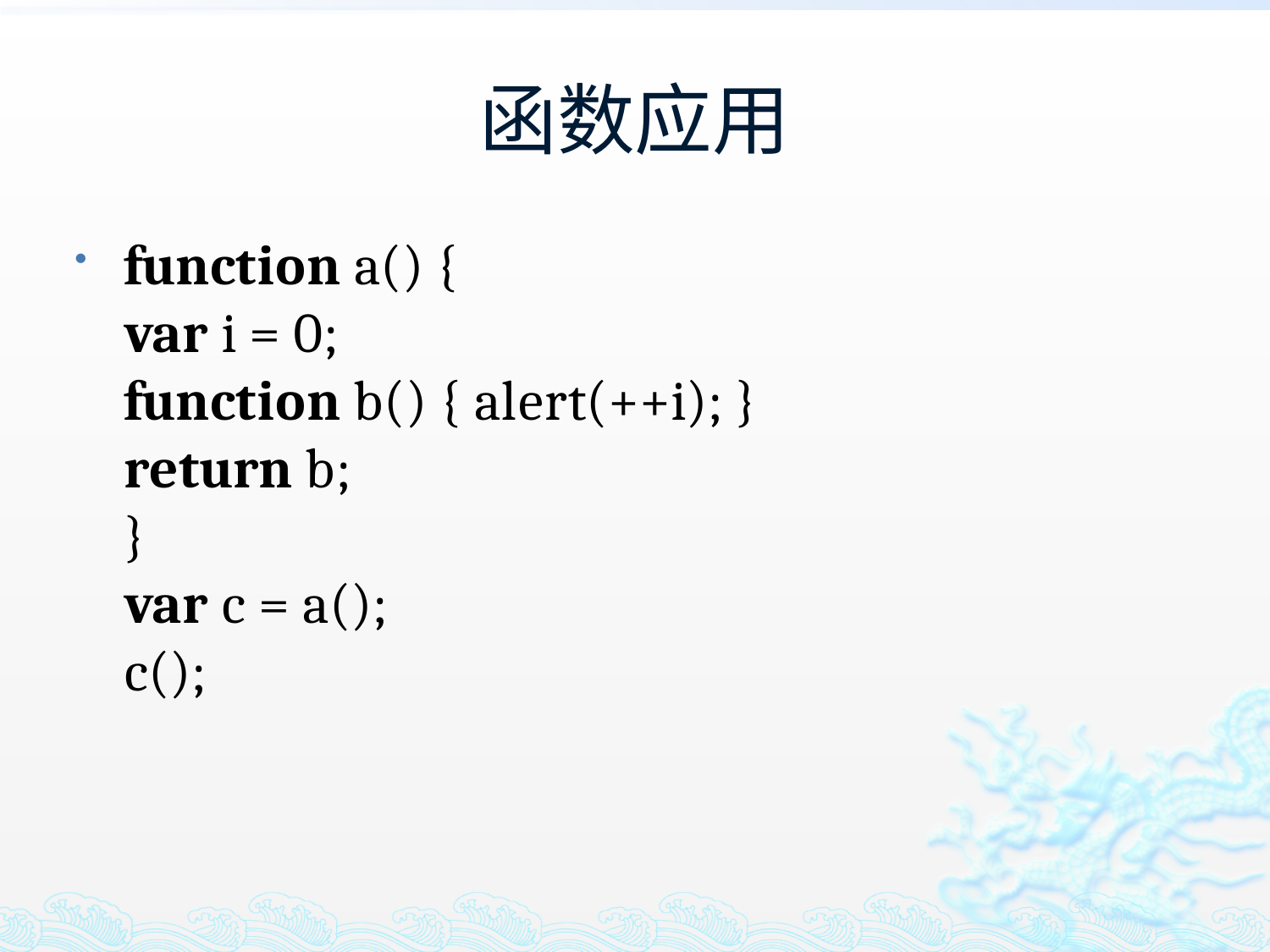

# 函数应用
function a() {
var i = 0;
function b() { alert(++i); }
return b;
}
var c = a();
c();